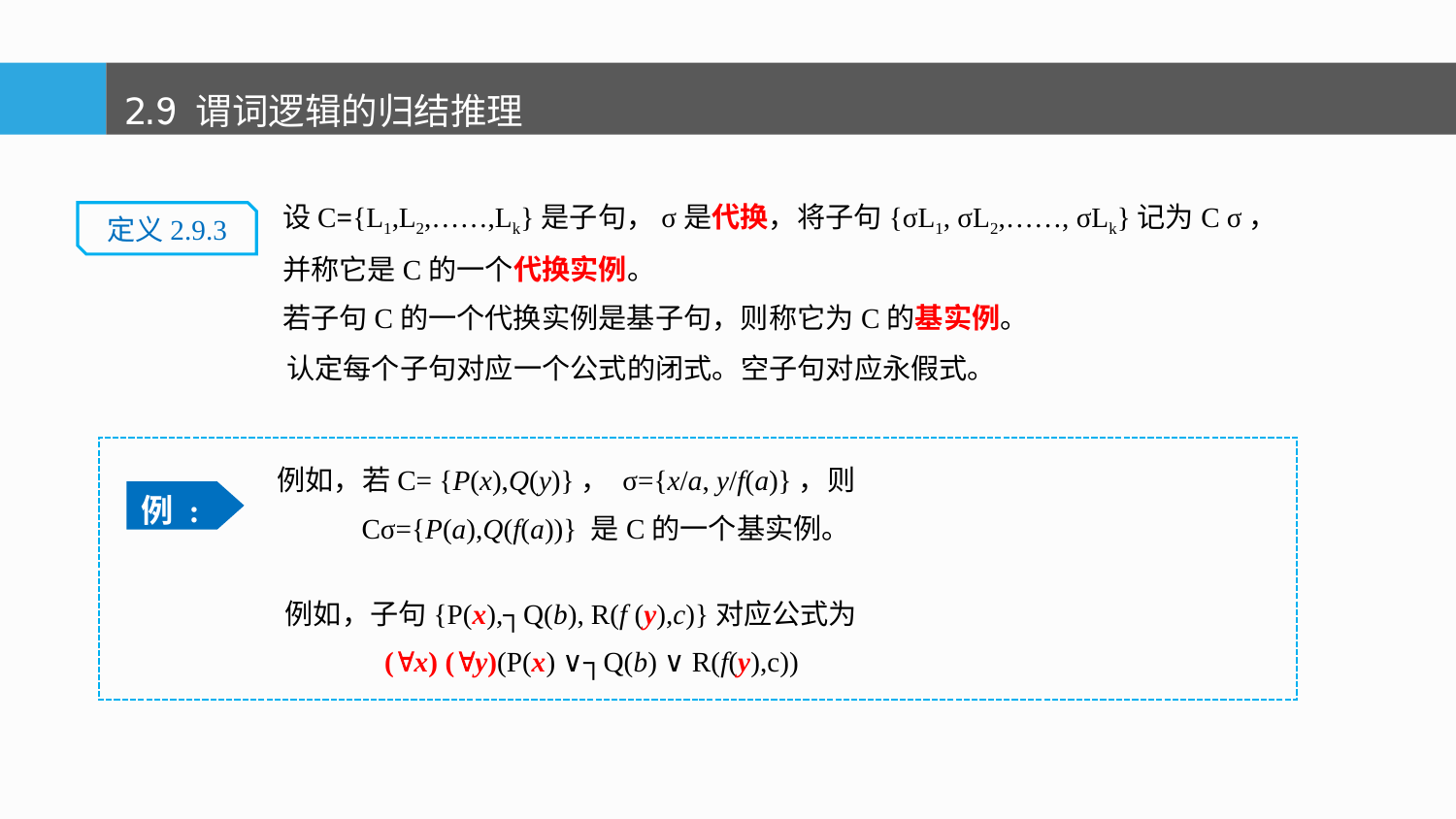

2.9 谓词逻辑的归结推理

设C={L1,L2,……,Lk}是子句，σ是代换，将子句{σL1, σL2,……, σLk}记为C σ，
并称它是C的一个代换实例。
若子句C的一个代换实例是基子句，则称它为C的基实例。
定义2.9.3
认定每个子句对应一个公式的闭式。空子句对应永假式。

例如，若C= {P(x),Q(y)}， σ={x/a, y/f(a)}，则
            Cσ={P(a),Q(f(a))} 是C的一个基实例。
例 :
 例如，子句{P(x),┐Q(b), R(f (y),c)}对应公式为
                (∀x) (∀y)(P(x) ∨┐Q(b) ∨ R(f(y),c))